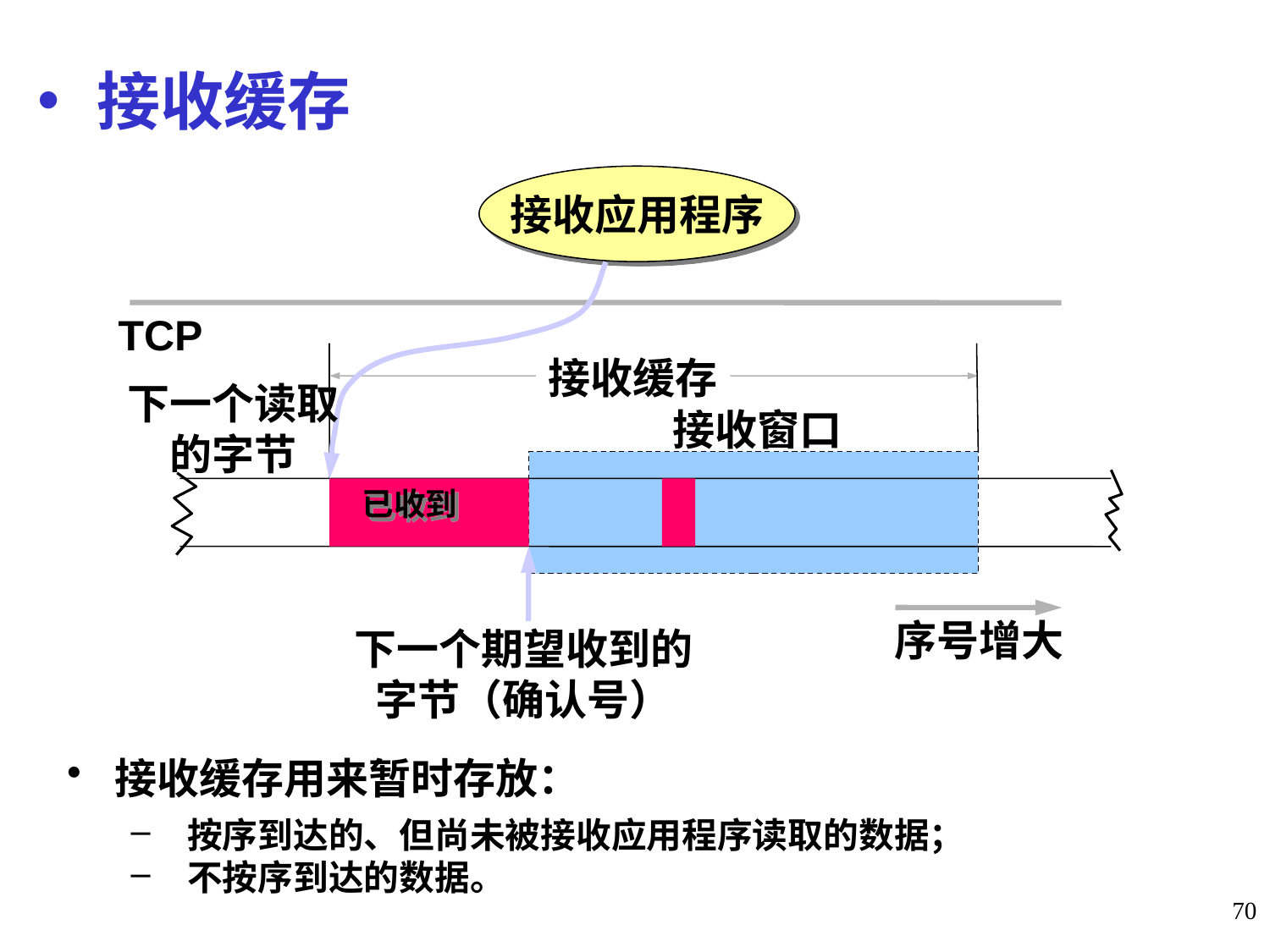

# 接收缓存
接收应用程序

TCP

接收缓存
下一个读取
的字节

接收窗口

已收到

序号增大

下一个期望收到的
字节（确认号）
接收缓存用来暂时存放：
 按序到达的、但尚未被接收应用程序读取的数据；
 不按序到达的数据。
70